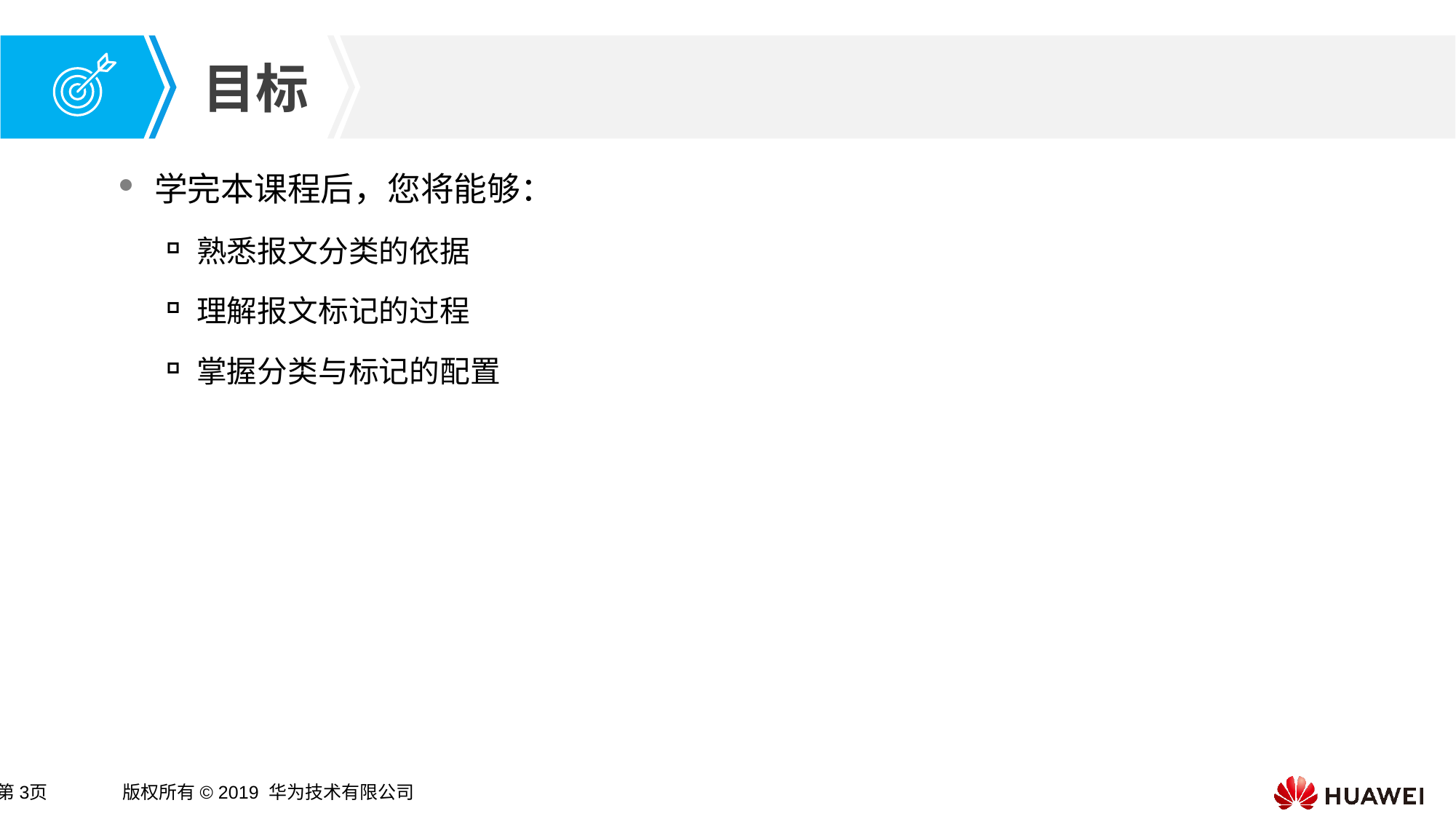

学完本课程后，您将能够：
熟悉报文分类的依据
理解报文标记的过程
掌握分类与标记的配置